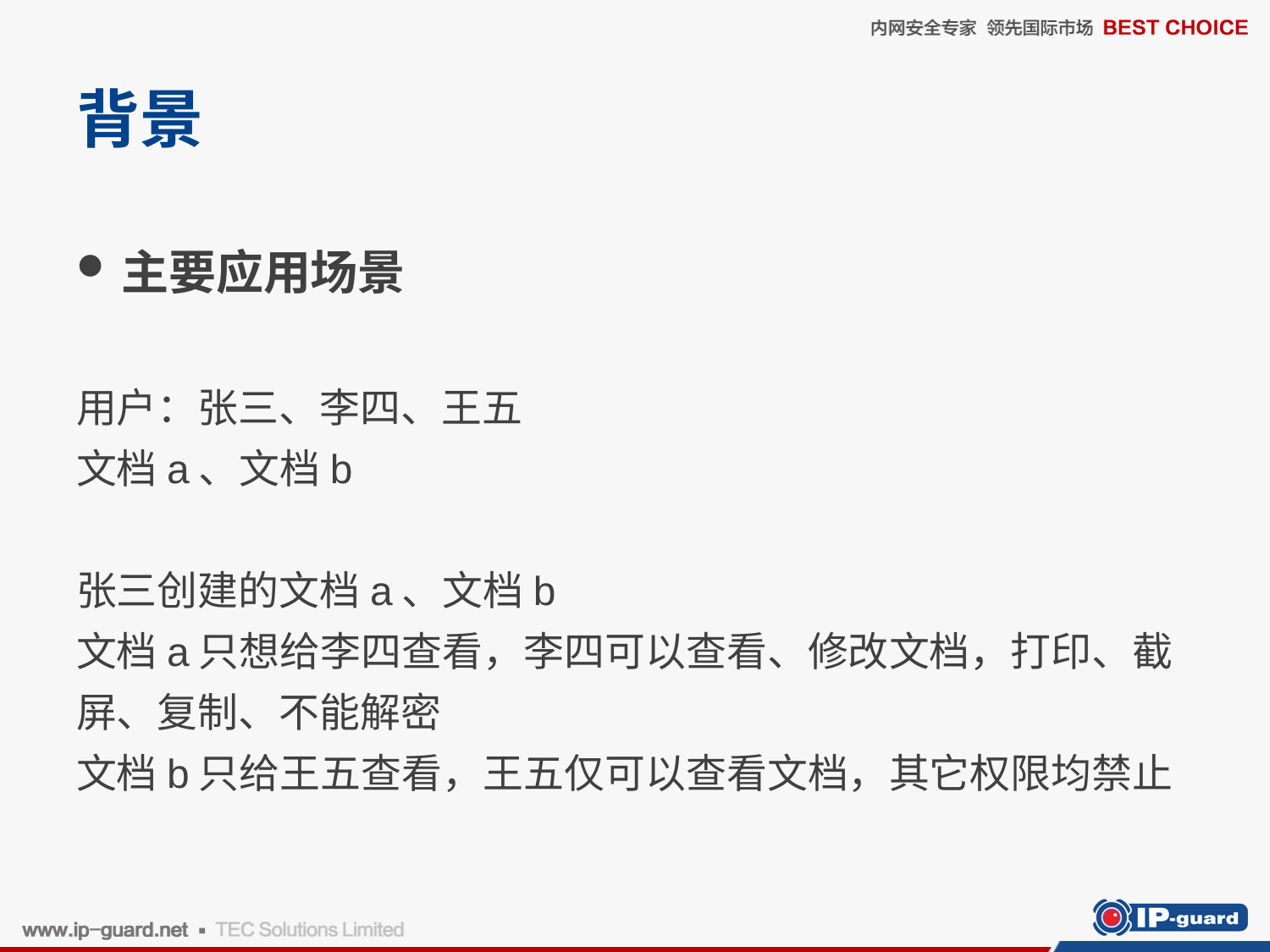

# 背景
主要应用场景

用户：张三、李四、王五
文档a、文档b

张三创建的文档a、文档b
文档a只想给李四查看，李四可以查看、修改文档，打印、截屏、复制、不能解密
文档b只给王五查看，王五仅可以查看文档，其它权限均禁止